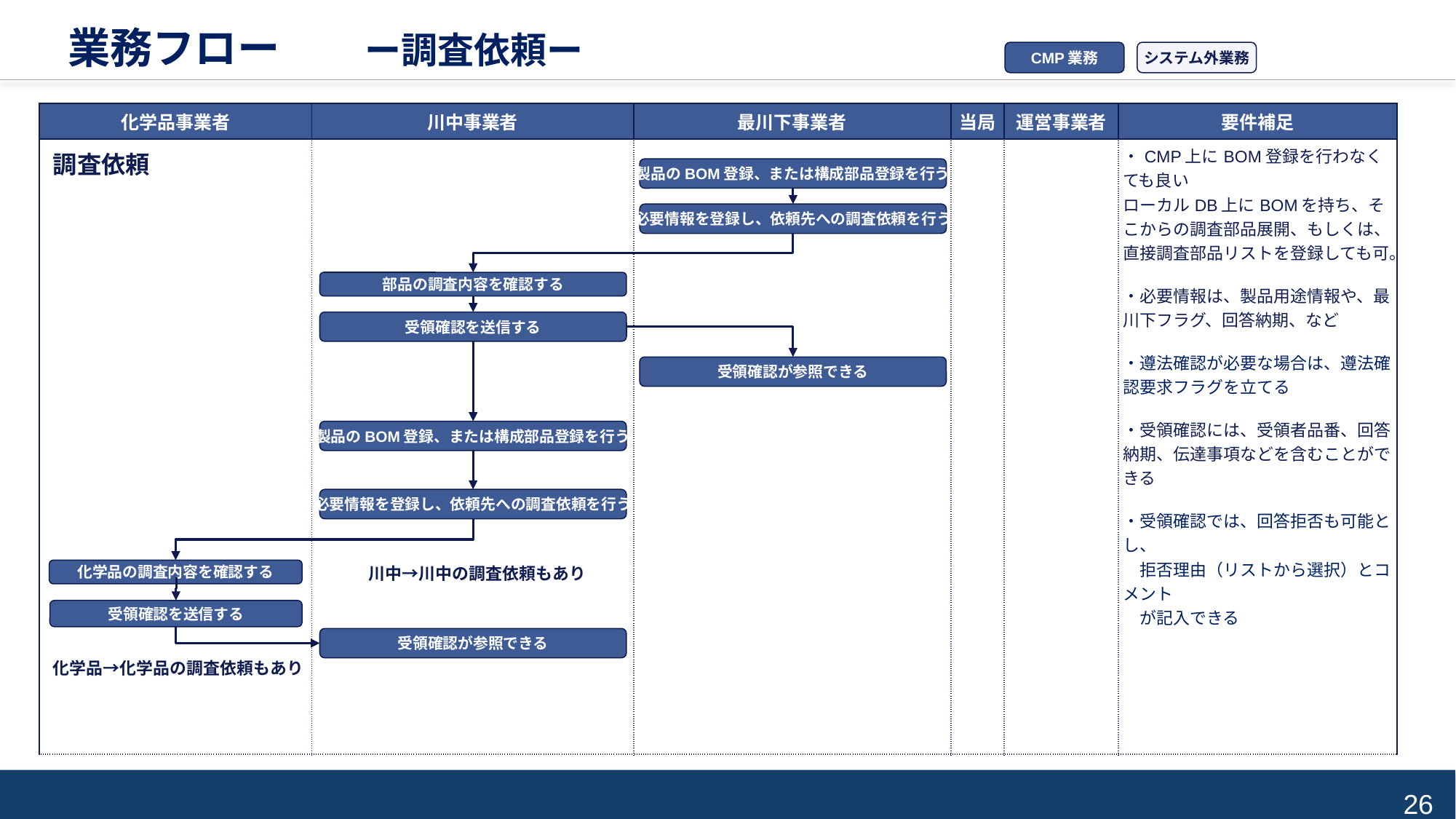

業務フロー　　ー調査依頼ー
CMP業務
システム外業務
| 化学品事業者 | 川中事業者 | 最川下事業者 | 当局 | 運営事業者 | 要件補足 |
| --- | --- | --- | --- | --- | --- |
|  |  |  |  |  | ・CMP上にBOM登録を行わなくても良い ローカルDB上にBOMを持ち、そこからの調査部品展開、もしくは、直接調査部品リストを登録しても可。 ・必要情報は、製品用途情報や、最川下フラグ、回答納期、など ・遵法確認が必要な場合は、遵法確認要求フラグを立てる ・受領確認には、受領者品番、回答納期、伝達事項などを含むことができる ・受領確認では、回答拒否も可能とし、 　拒否理由（リストから選択）とコメント 　が記入できる |
調査依頼
製品のBOM登録、または構成部品登録を行う
必要情報を登録し、依頼先への調査依頼を行う
部品の調査内容を確認する
受領確認を送信する
受領確認が参照できる
製品のBOM登録、または構成部品登録を行う
必要情報を登録し、依頼先への調査依頼を行う
川中→川中の調査依頼もあり
化学品の調査内容を確認する
受領確認を送信する
受領確認が参照できる
化学品→化学品の調査依頼もあり